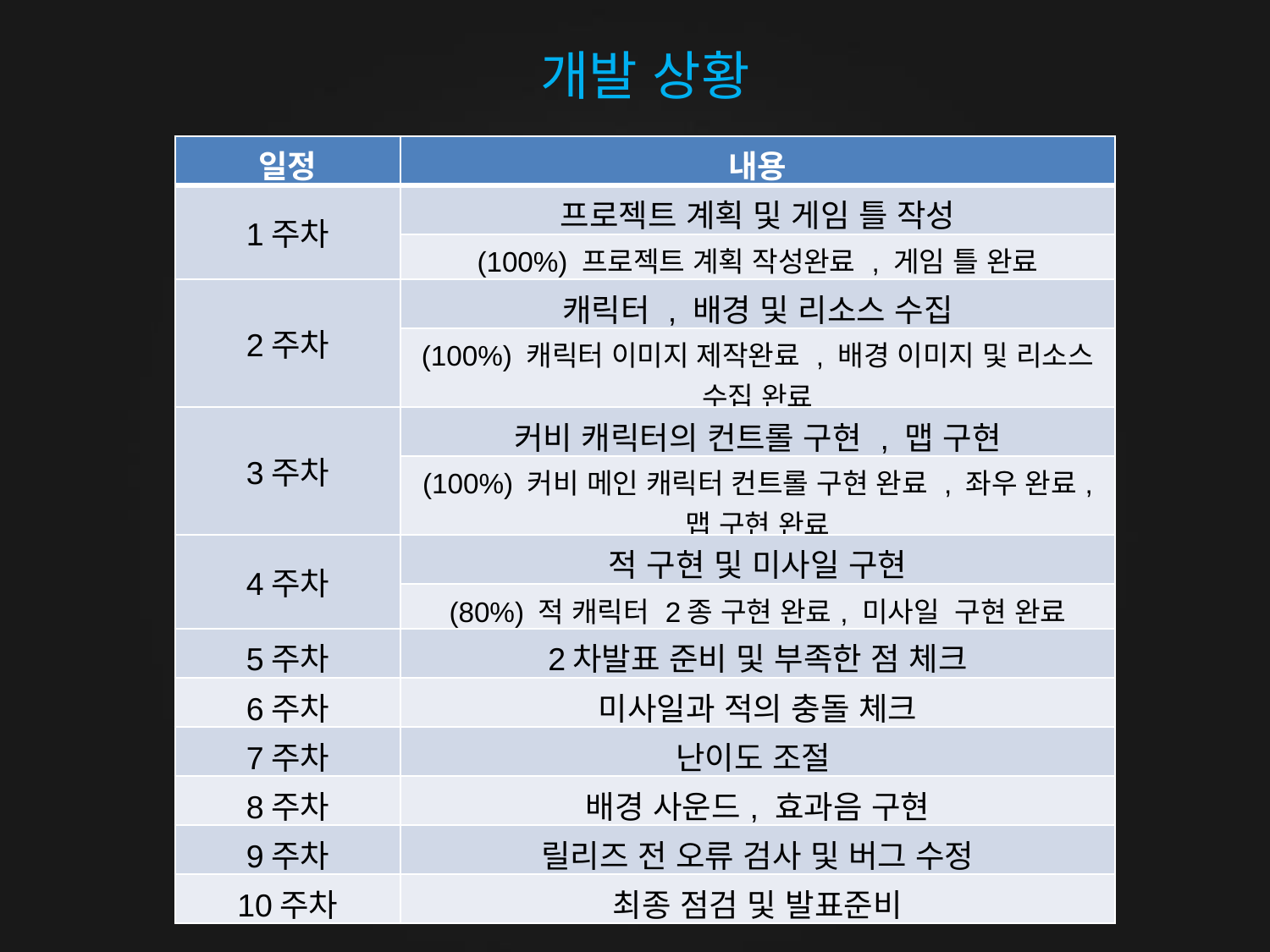

개발 상황
| 일정 | 내용 |
| --- | --- |
| 1주차 | 프로젝트 계획 및 게임 틀 작성 |
|  | (100%) 프로젝트 계획 작성완료 , 게임 틀 완료 |
| 2주차 | 캐릭터 , 배경 및 리소스 수집 |
|  | (100%) 캐릭터 이미지 제작완료 , 배경 이미지 및 리소스 수집 완료 |
| 3주차 | 커비 캐릭터의 컨트롤 구현 , 맵 구현 |
|  | (100%) 커비 메인 캐릭터 컨트롤 구현 완료 , 좌우 완료, 맵 구현 완료 |
| 4주차 | 적 구현 및 미사일 구현 |
|  | (80%) 적 캐릭터 2종 구현 완료, 미사일 구현 완료 |
| 5주차 | 2차발표 준비 및 부족한 점 체크 |
| 6주차 | 미사일과 적의 충돌 체크 |
| 7주차 | 난이도 조절 |
| 8주차 | 배경 사운드, 효과음 구현 |
| 9주차 | 릴리즈 전 오류 검사 및 버그 수정 |
| 10주차 | 최종 점검 및 발표준비 |